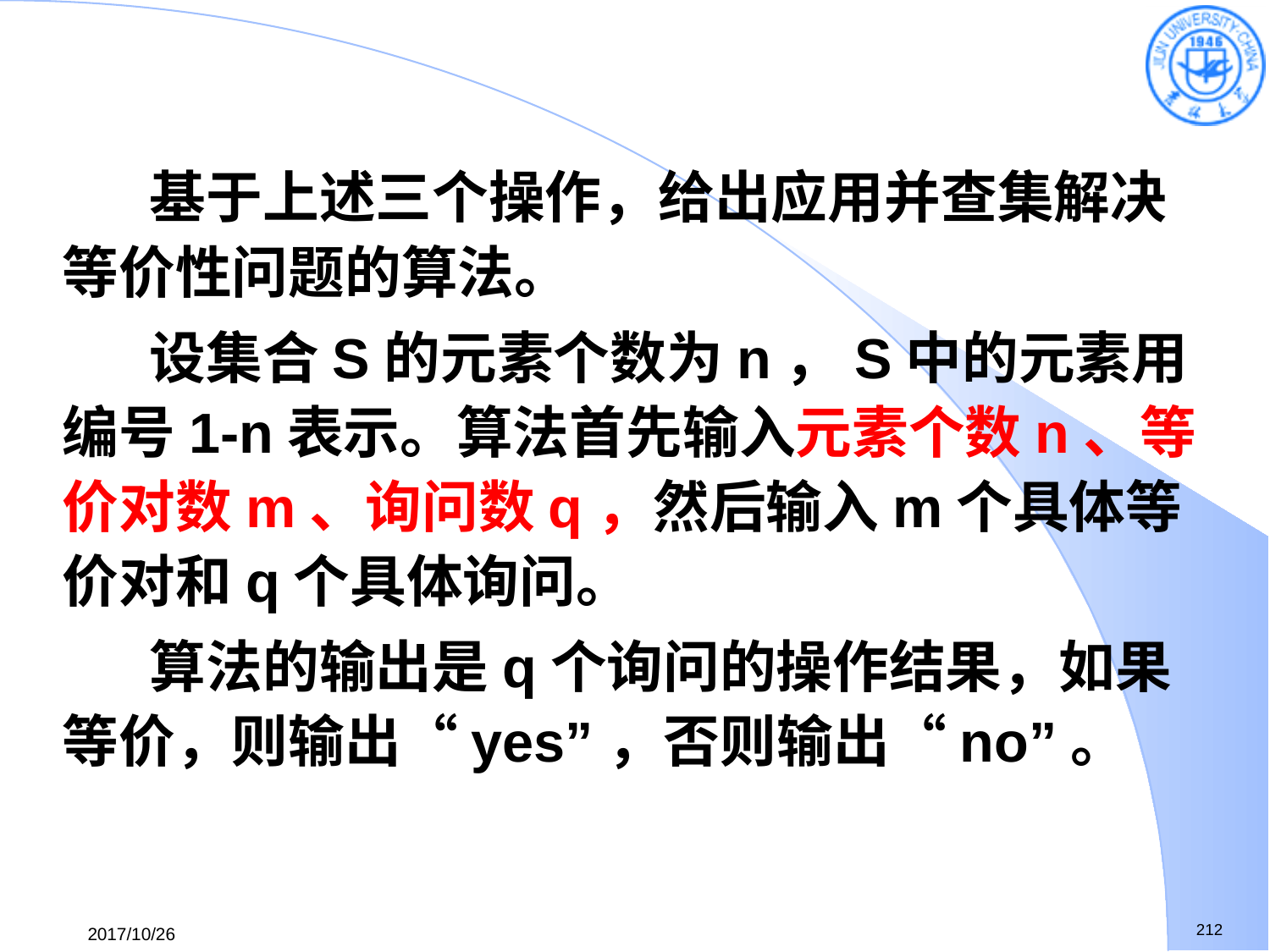

基于上述三个操作，给出应用并查集解决等价性问题的算法。
设集合S的元素个数为n，S中的元素用编号1-n表示。算法首先输入元素个数n、等价对数m、询问数q，然后输入m个具体等价对和q个具体询问。
算法的输出是q个询问的操作结果，如果等价，则输出“yes”，否则输出“no”。